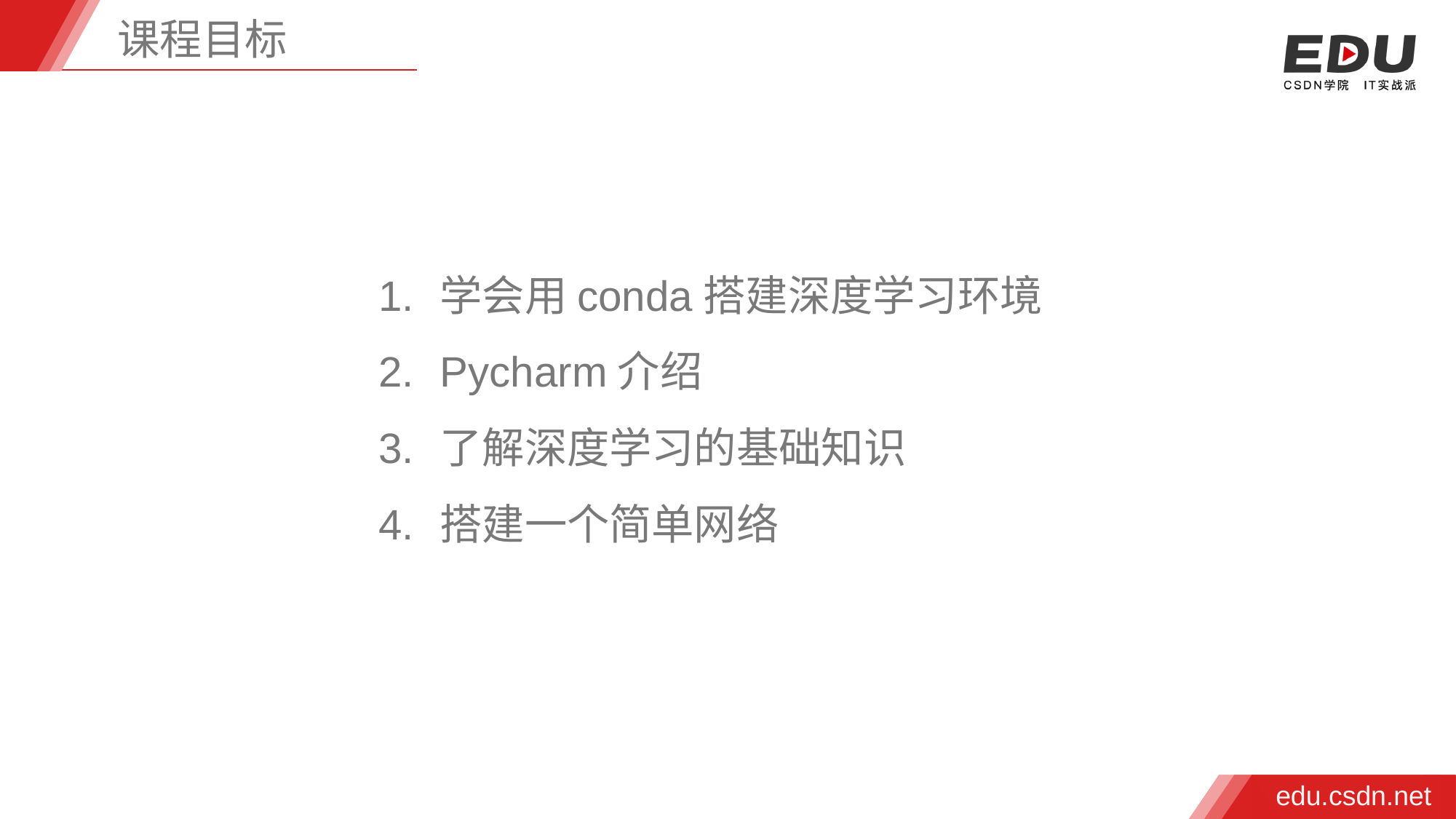

课程目标
学会用conda搭建深度学习环境
Pycharm介绍
了解深度学习的基础知识
搭建一个简单网络

edu.csdn.net